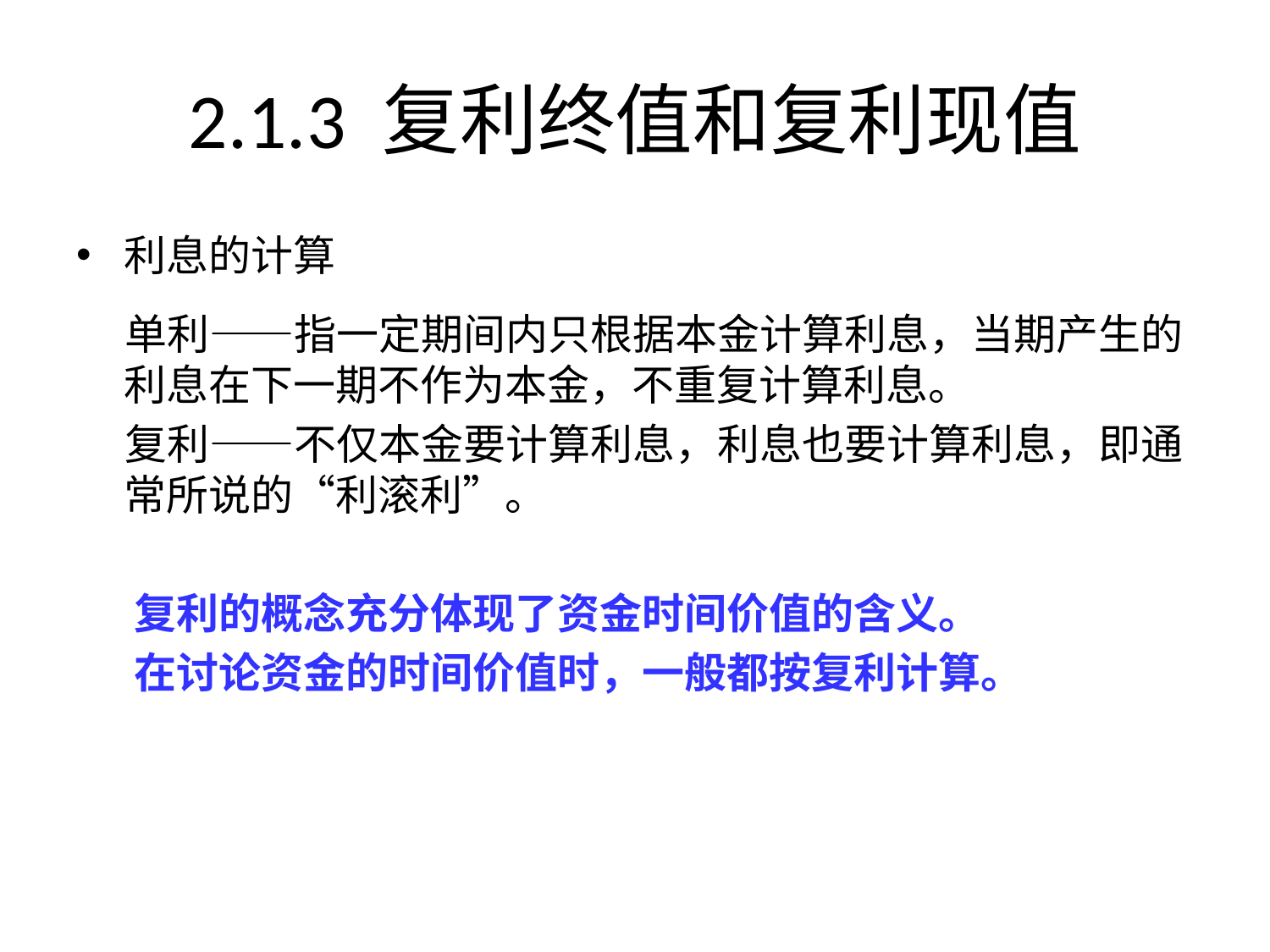

# 2.1.3 复利终值和复利现值
利息的计算

    单利——指一定期间内只根据本金计算利息，当期产生的利息在下一期不作为本金，不重复计算利息。
    复利——不仅本金要计算利息，利息也要计算利息，即通常所说的“利滚利”。

     复利的概念充分体现了资金时间价值的含义。
     在讨论资金的时间价值时，一般都按复利计算。